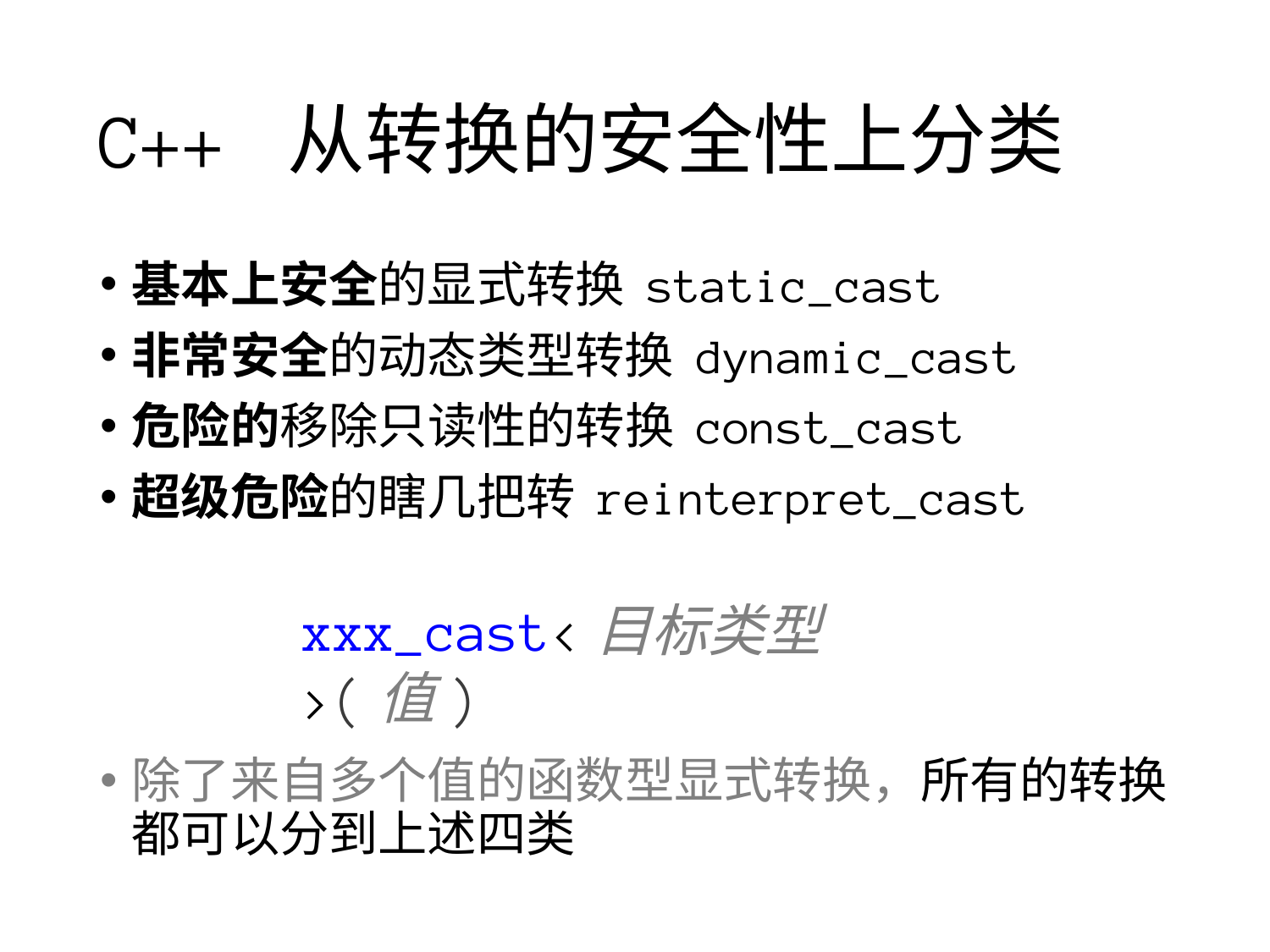

# C++ 从转换的安全性上分类
基本上安全的显式转换 static_cast
非常安全的动态类型转换 dynamic_cast
危险的移除只读性的转换 const_cast
超级危险的瞎几把转 reinterpret_cast

除了来自多个值的函数型显式转换，所有的转换都可以分到上述四类
xxx_cast<目标类型>(值)